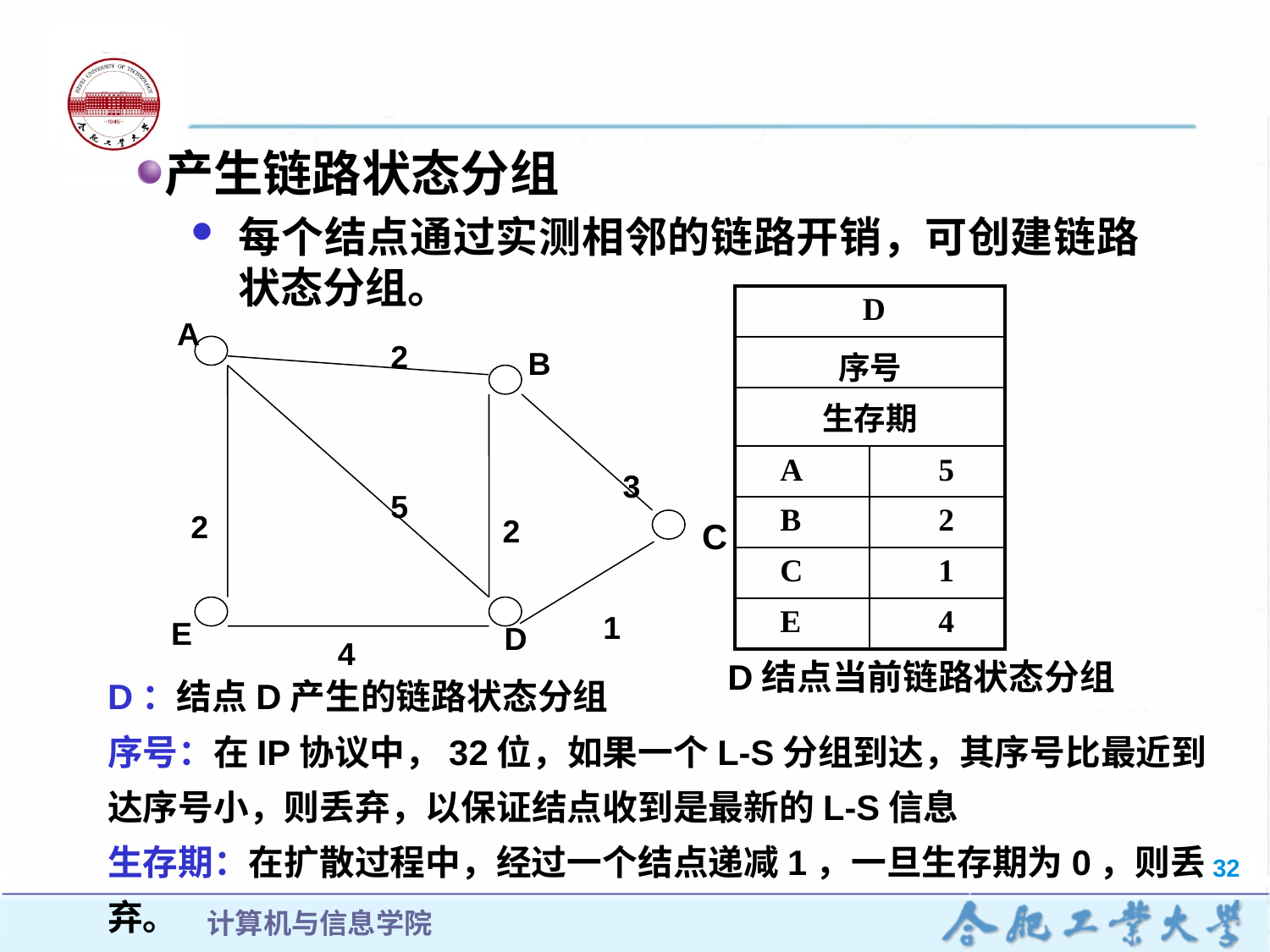

#
产生链路状态分组
每个结点通过实测相邻的链路开销，可创建链路状态分组。
| D |  |
| --- | --- |
| 序号 |  |
| 生存期 |  |
| A | 5 |
| B | 2 |
| C | 1 |
| E | 4 |
 A
2
B

D

3
5
 C
 2
2
1
4
 E
D结点当前链路状态分组
D：结点D产生的链路状态分组
序号：在IP协议中，32位，如果一个L-S分组到达，其序号比最近到达序号小，则丢弃，以保证结点收到是最新的L-S信息
生存期：在扩散过程中，经过一个结点递减1，一旦生存期为0，则丢弃。